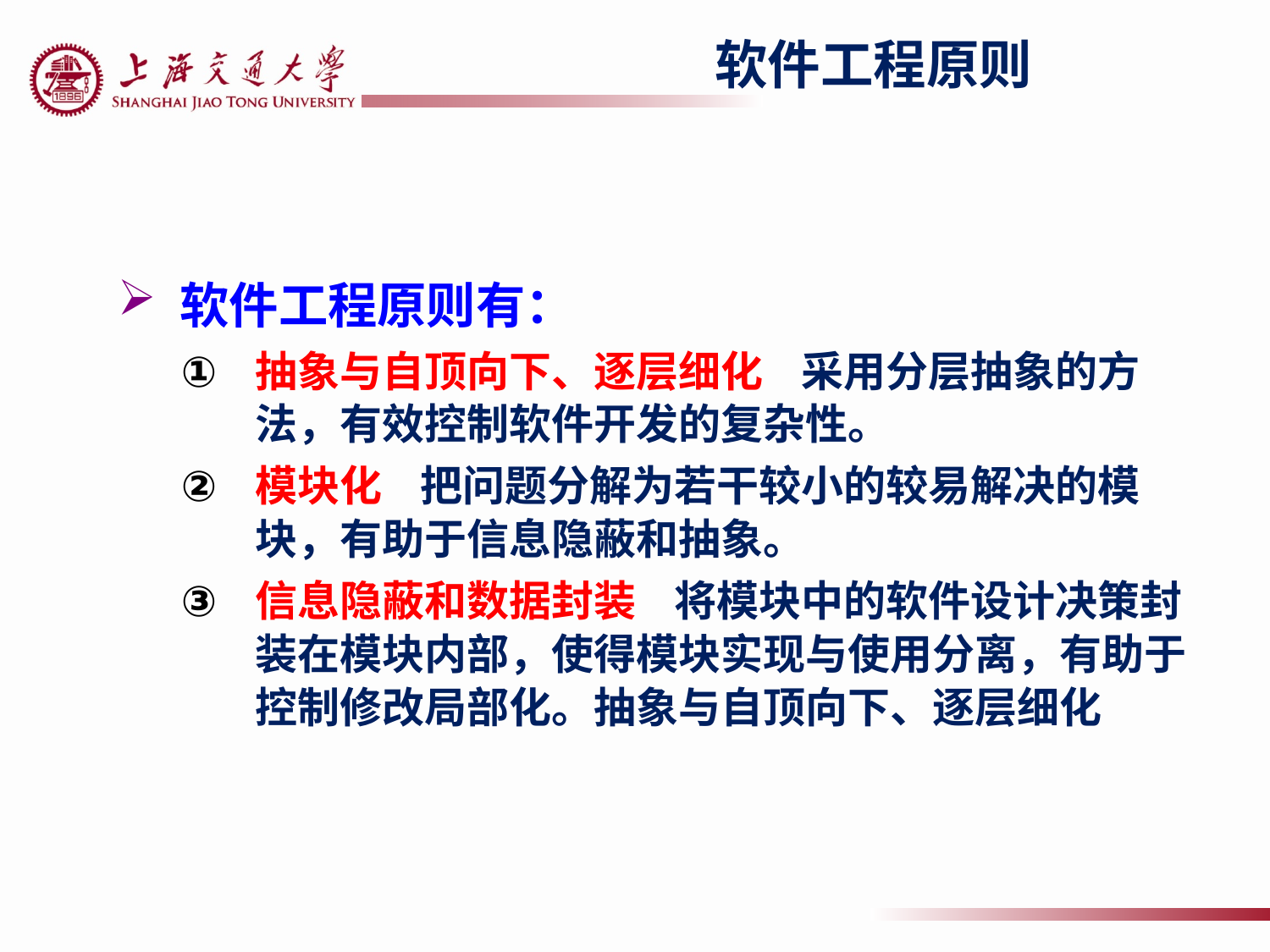

软件工程原则
软件工程原则有：
抽象与自顶向下、逐层细化    采用分层抽象的方法，有效控制软件开发的复杂性。
模块化    把问题分解为若干较小的较易解决的模块，有助于信息隐蔽和抽象。
信息隐蔽和数据封装    将模块中的软件设计决策封装在模块内部，使得模块实现与使用分离，有助于控制修改局部化。抽象与自顶向下、逐层细化